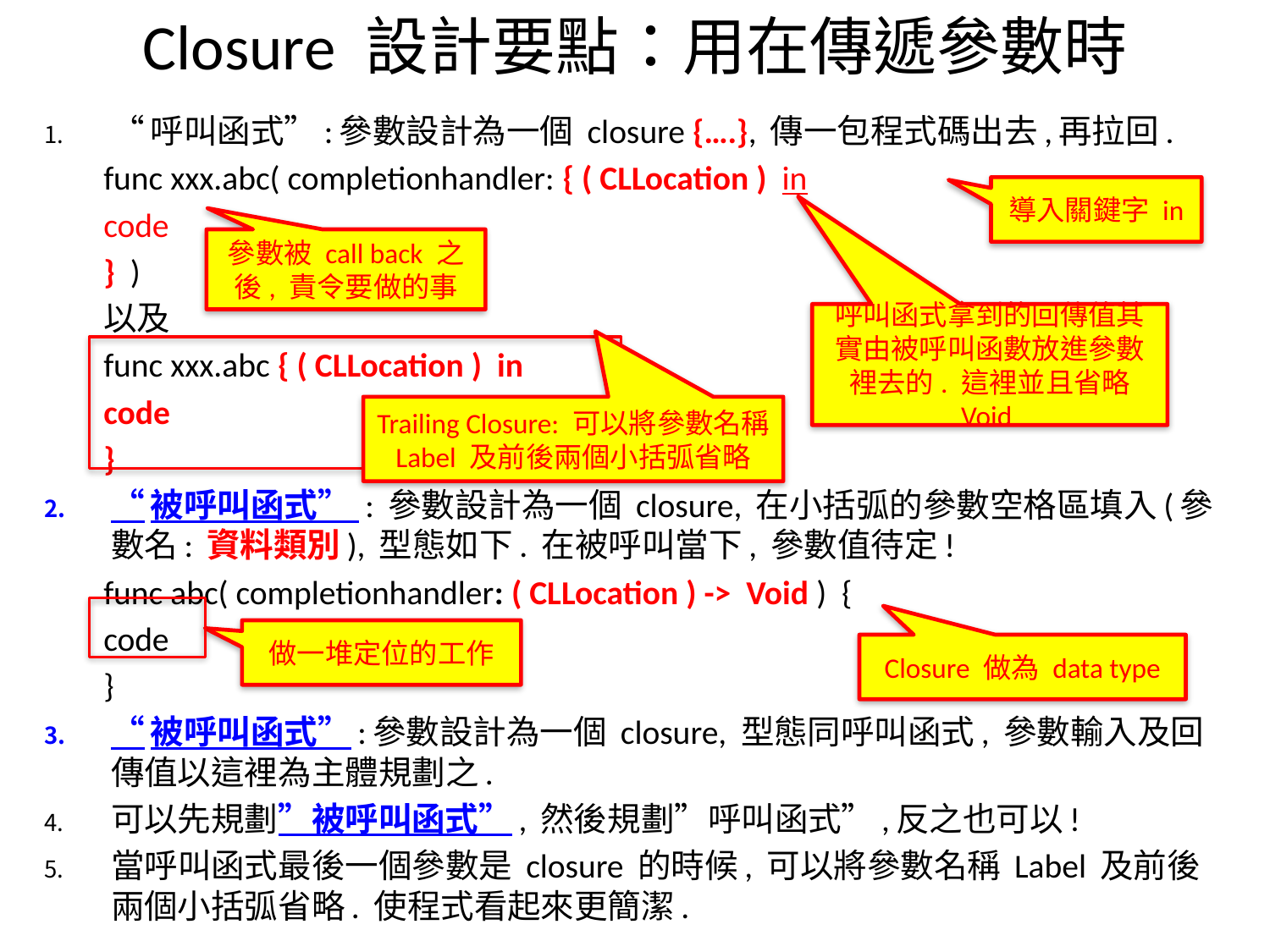

# Closure 設計要點：用在傳遞參數時
“呼叫函式”:參數設計為一個 closure {….}, 傳一包程式碼出去,再拉回.
func xxx.abc( completionhandler: { ( CLLocation )  in
code
}  )
以及
func xxx.abc { ( CLLocation )  in
code
}
“被呼叫函式” : 參數設計為一個 closure, 在小括弧的參數空格區填入(參數名: 資料類別), 型態如下. 在被呼叫當下, 參數值待定!
func abc( completionhandler: ( CLLocation ) ->  Void )  {
code
}
“被呼叫函式”:參數設計為一個 closure, 型態同呼叫函式, 參數輸入及回傳值以這裡為主體規劃之.
可以先規劃”被呼叫函式”, 然後規劃”呼叫函式”,反之也可以!
當呼叫函式最後一個參數是 closure 的時候, 可以將參數名稱 Label 及前後兩個小括弧省略. 使程式看起來更簡潔.
導入關鍵字 in
參數被 call back 之後, 責令要做的事
呼叫函式拿到的回傳值其實由被呼叫函數放進參數裡去的. 這裡並且省略 Void

Trailing Closure: 可以將參數名稱 Label 及前後兩個小括弧省略

做一堆定位的工作
Closure 做為 data type